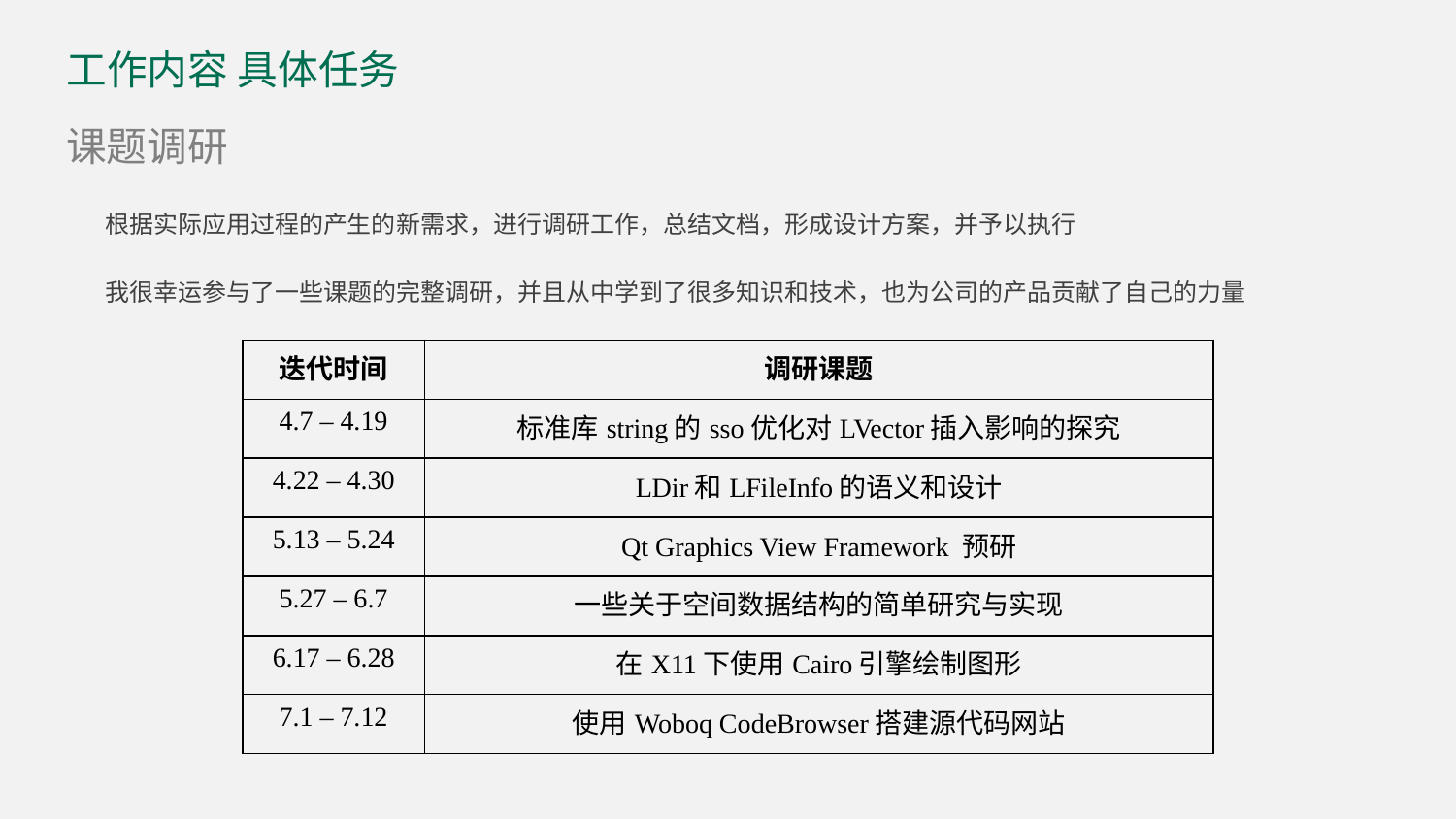

工作内容 具体任务
课题调研
根据实际应用过程的产生的新需求，进行调研工作，总结文档，形成设计方案，并予以执行
我很幸运参与了一些课题的完整调研，并且从中学到了很多知识和技术，也为公司的产品贡献了自己的力量
| 迭代时间 | 调研课题 |
| --- | --- |
| 4.7 – 4.19 | 标准库string的sso优化对LVector插入影响的探究 |
| 4.22 – 4.30 | LDir和LFileInfo的语义和设计 |
| 5.13 – 5.24 | Qt Graphics View Framework 预研 |
| 5.27 – 6.7 | 一些关于空间数据结构的简单研究与实现 |
| 6.17 – 6.28 | 在X11下使用Cairo引擎绘制图形 |
| 7.1 – 7.12 | 使用Woboq CodeBrowser搭建源代码网站 |